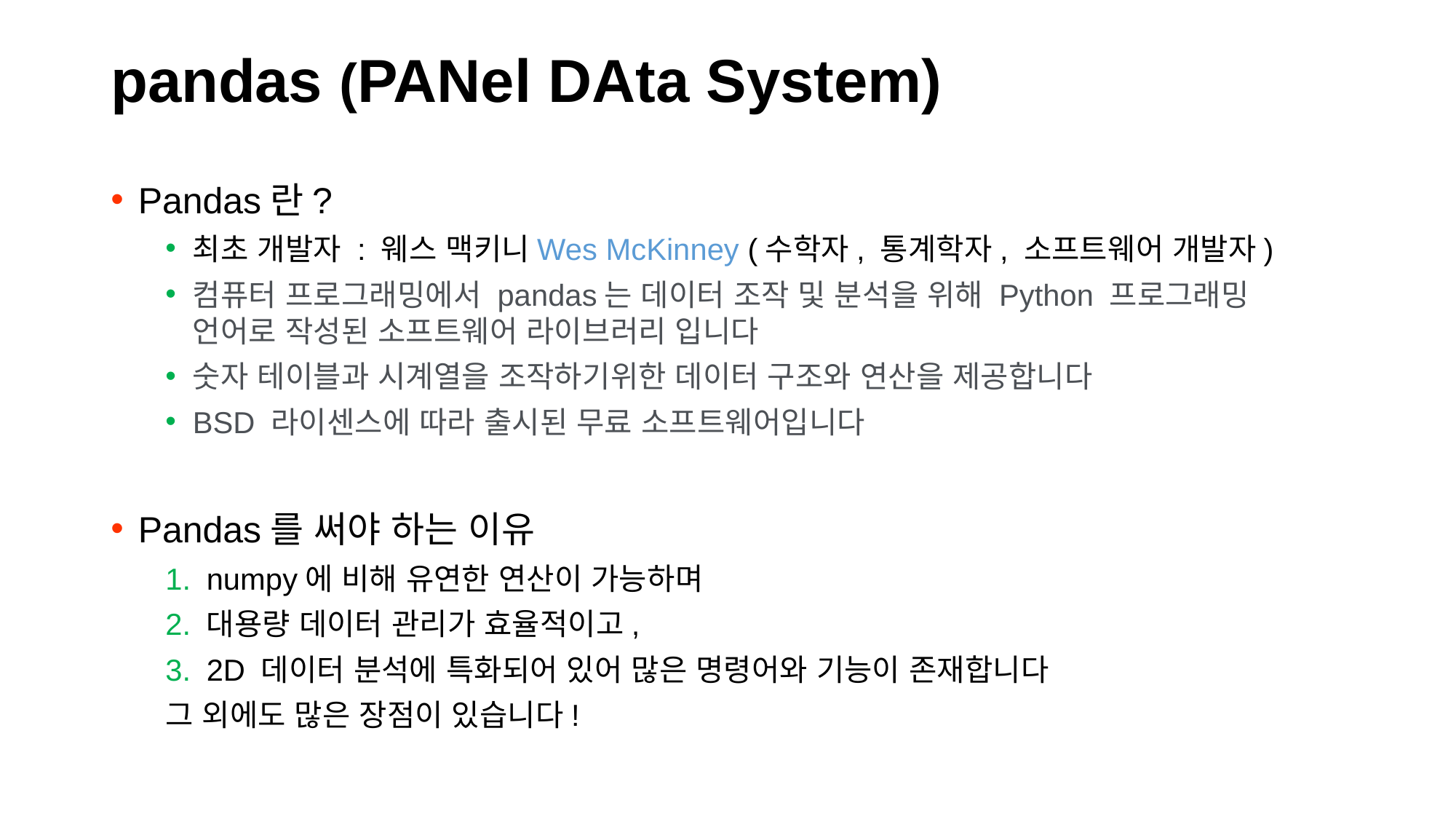

# pandas (PANel DAta System)
Pandas란?
최초 개발자 : 웨스 맥키니Wes McKinney (수학자, 통계학자, 소프트웨어 개발자)
컴퓨터 프로그래밍에서 pandas는 데이터 조작 및 분석을 위해 Python 프로그래밍 언어로 작성된 소프트웨어 라이브러리 입니다
숫자 테이블과 시계열을 조작하기위한 데이터 구조와 연산을 제공합니다
BSD 라이센스에 따라 출시된 무료 소프트웨어입니다

Pandas를 써야 하는 이유
numpy에 비해 유연한 연산이 가능하며
대용량 데이터 관리가 효율적이고,
2D 데이터 분석에 특화되어 있어 많은 명령어와 기능이 존재합니다
그 외에도 많은 장점이 있습니다!